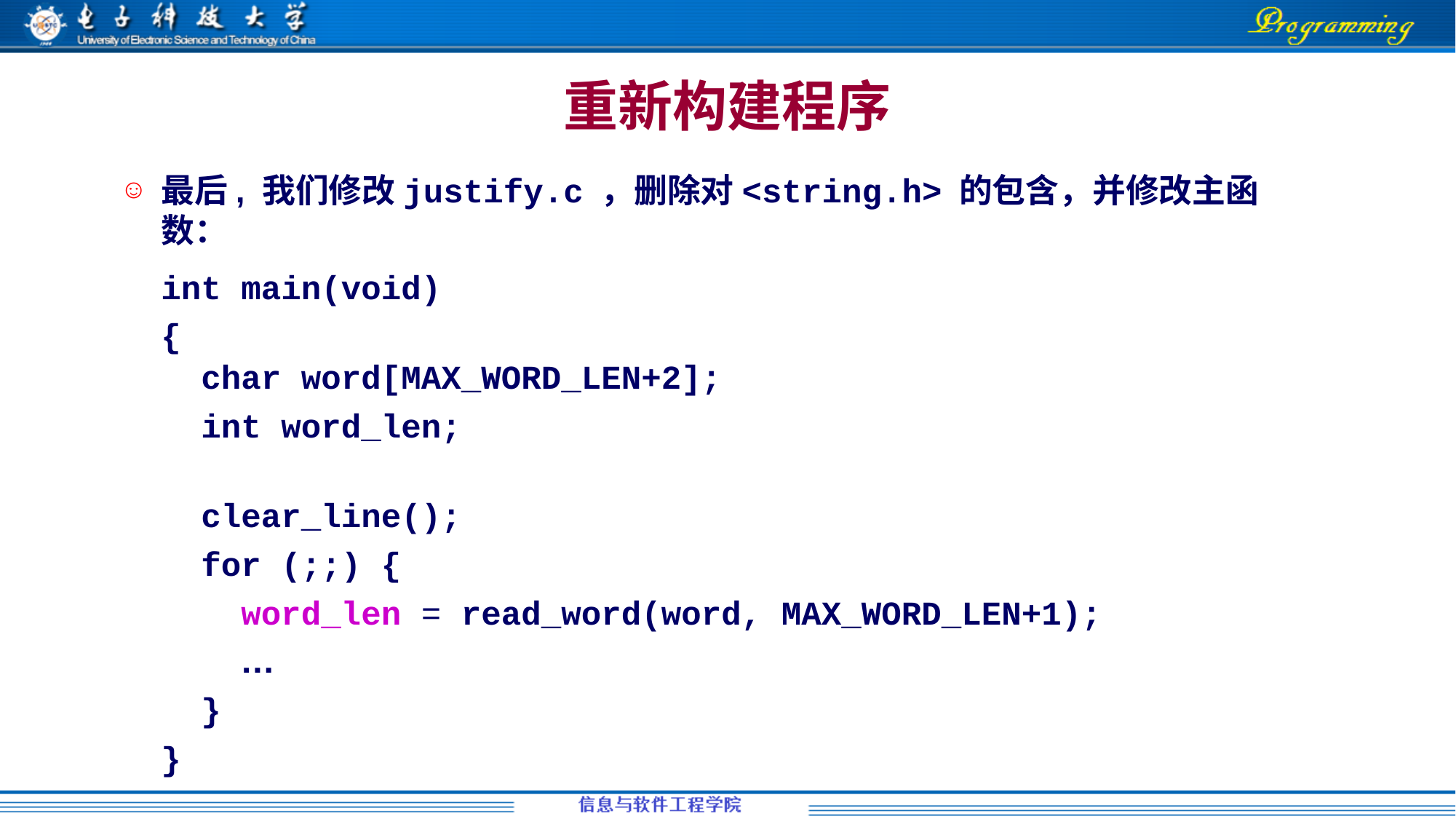

重新构建程序
最后, 我们修改justify.c ，删除对<string.h> 的包含，并修改主函数：
	int main(void)
	{
	  char word[MAX_WORD_LEN+2];
	  int word_len;

	  clear_line();
	  for (;;) {
	    word_len = read_word(word, MAX_WORD_LEN+1);
	    …
	  }
	}